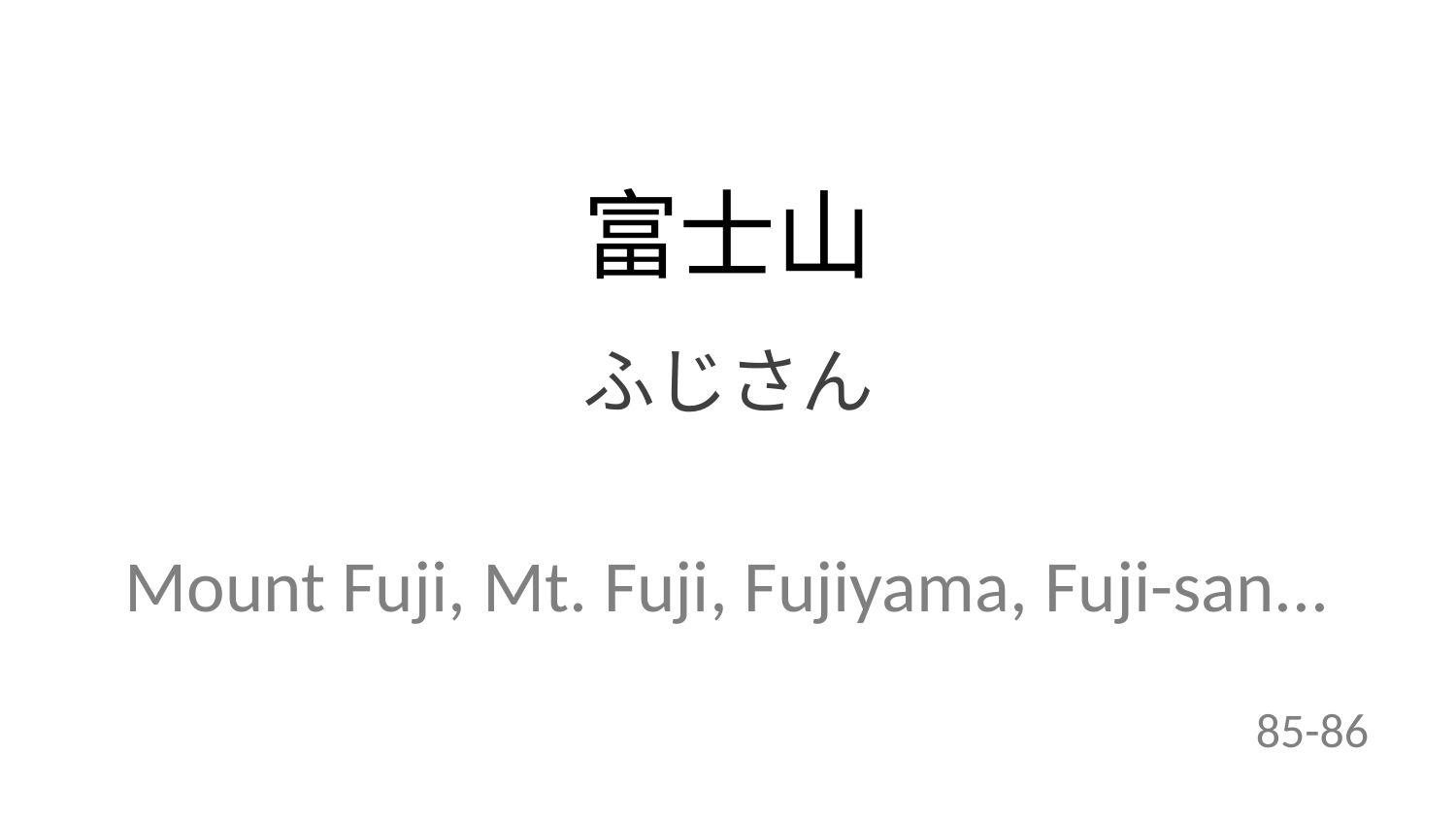

富士山

ふじさん
Mount Fuji, Mt. Fuji, Fujiyama, Fuji-san...
85-86